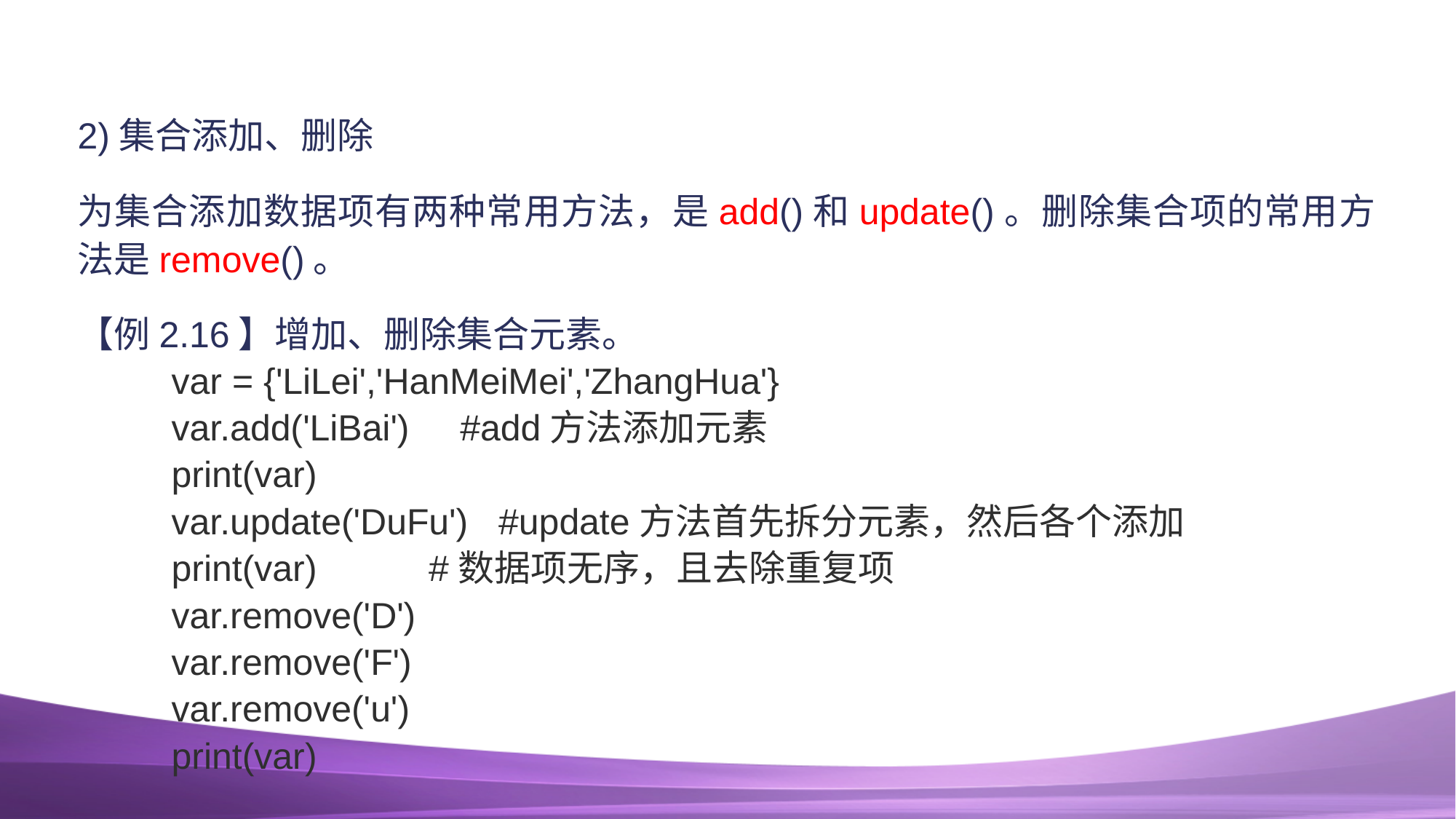

#
2)集合添加、删除
为集合添加数据项有两种常用方法，是add()和update()。删除集合项的常用方法是remove()。
【例2.16】增加、删除集合元素。
var = {'LiLei','HanMeiMei','ZhangHua'}
var.add('LiBai')     #add方法添加元素
print(var)
var.update('DuFu')   #update方法首先拆分元素，然后各个添加
print(var)           #数据项无序，且去除重复项
var.remove('D')
var.remove('F')
var.remove('u')
print(var)